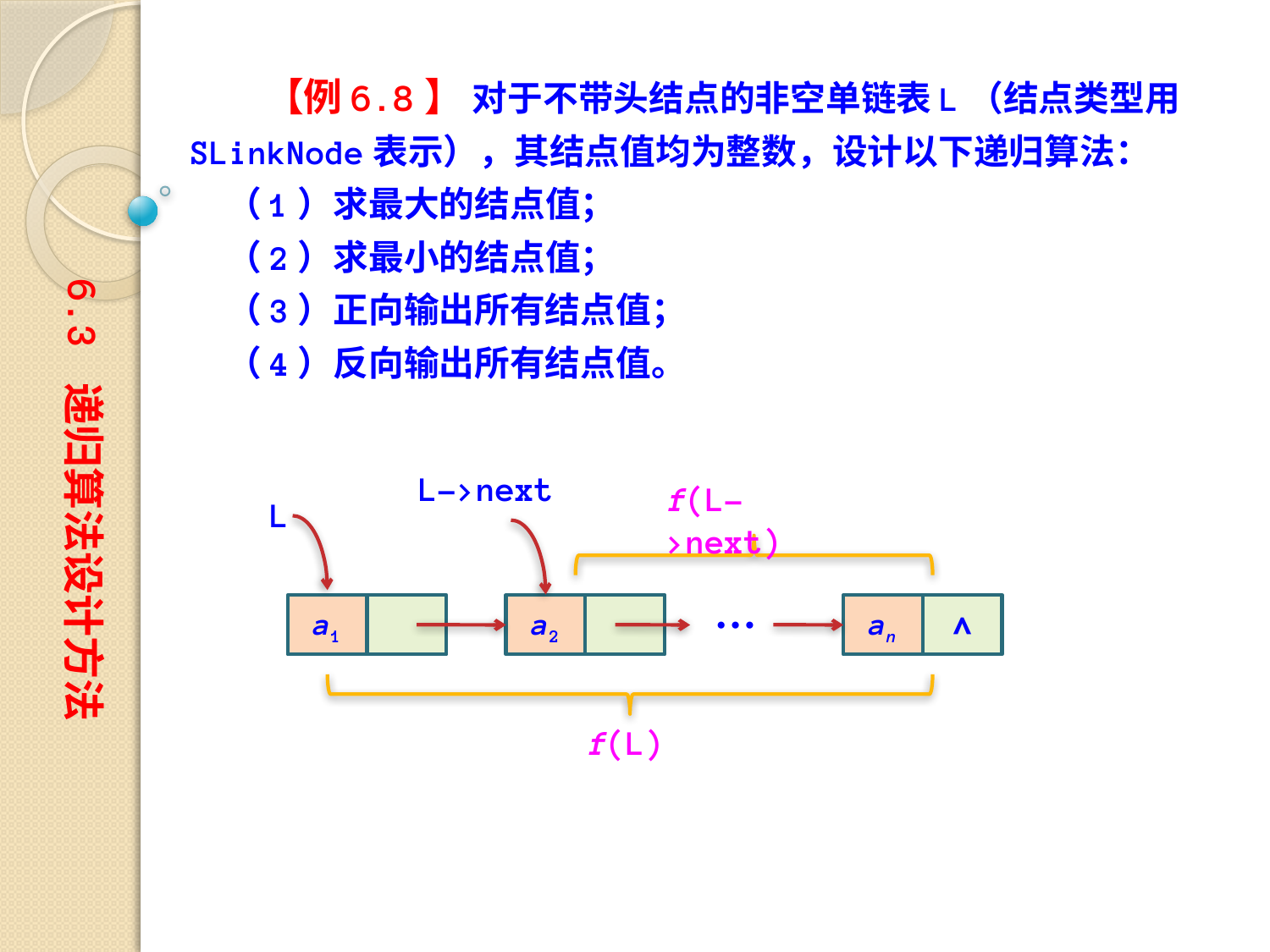

【例6.8】 对于不带头结点的非空单链表L（结点类型用SLinkNode表示），其结点值均为整数，设计以下递归算法：
　（1）求最大的结点值；
　（2）求最小的结点值；
　（3）正向输出所有结点值；
　（4）反向输出所有结点值。
6.3 递归算法设计方法

L->next
f(L->next)
L

…
a1

a2

an
∧
f(L)